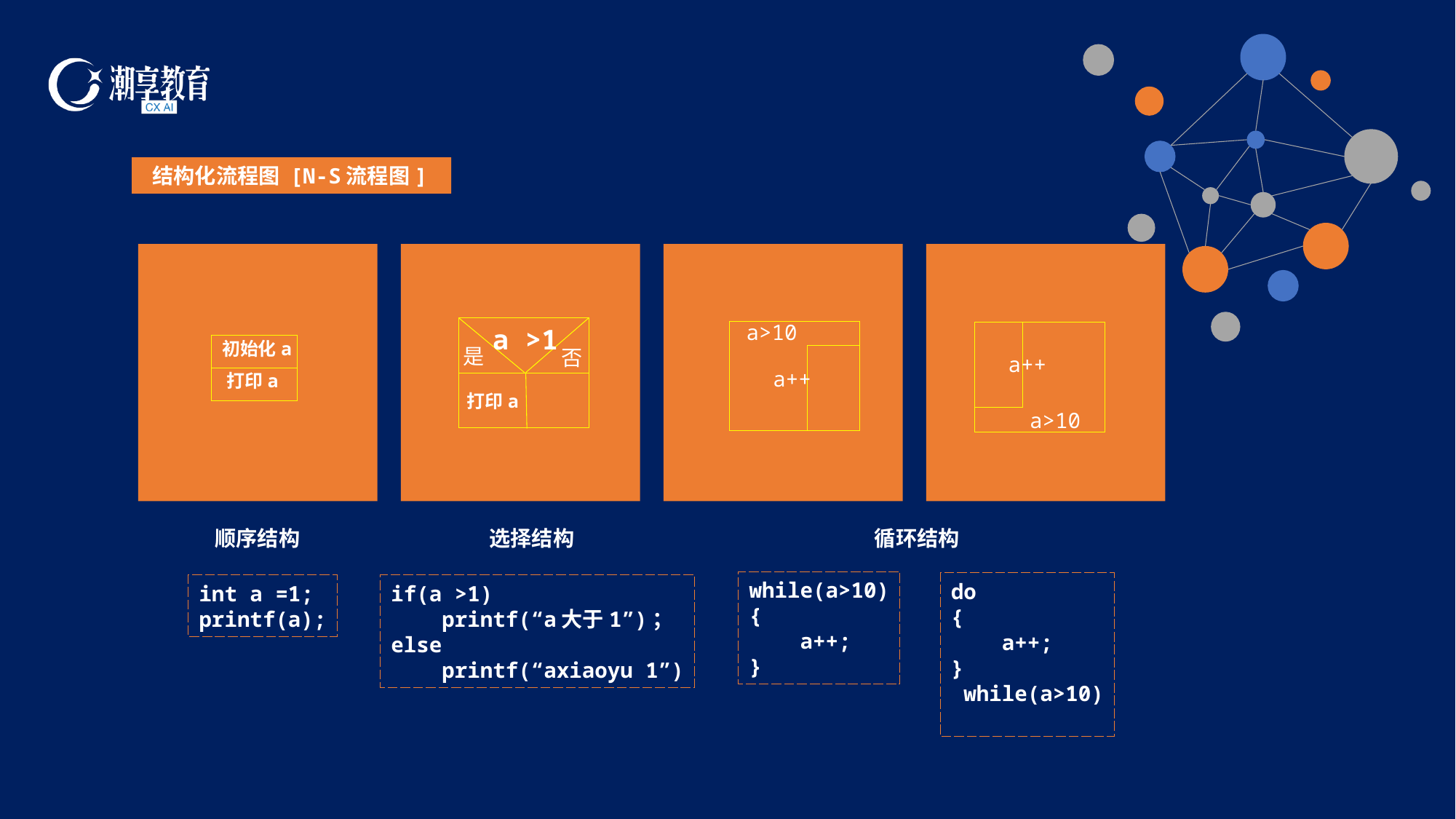

结构化流程图 [N-S流程图]

a>10
a >1

初始化a

是
否
a++
a++
打印a

打印a
a>10
顺序结构
选择结构
循环结构
while(a>10)
{
    a++;
}
do
{
    a++;
}
 while(a>10)

if(a >1)
    printf(“a大于1”)；
else
    printf(“axiaoyu 1”)
int a =1;
printf(a);